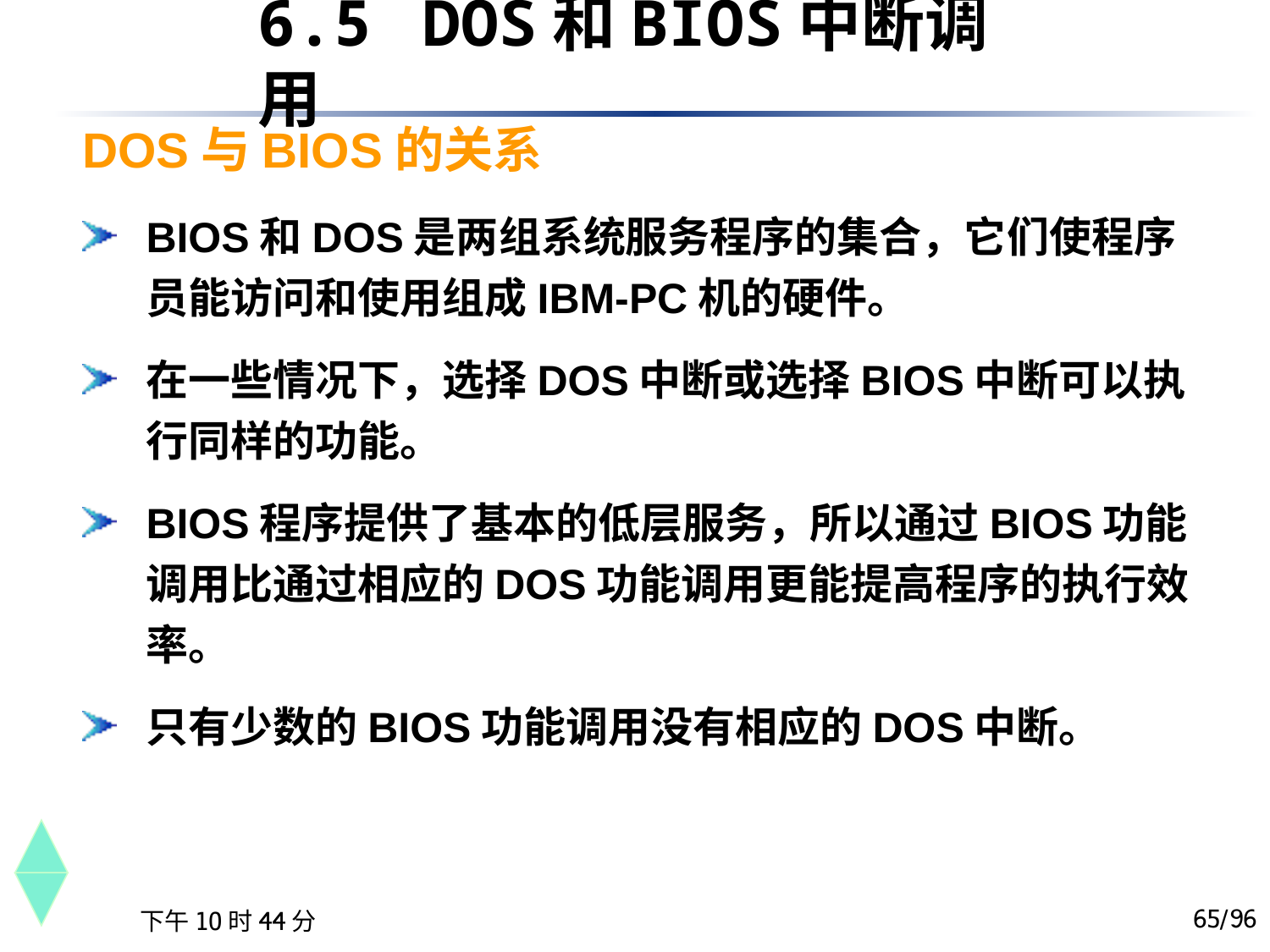

6.5	 DOS和BIOS中断调用
DOS与BIOS的关系
BIOS和DOS是两组系统服务程序的集合，它们使程序员能访问和使用组成IBM-PC机的硬件。
在一些情况下，选择DOS中断或选择BIOS中断可以执行同样的功能。
BIOS程序提供了基本的低层服务，所以通过BIOS功能调用比通过相应的DOS功能调用更能提高程序的执行效率。
只有少数的BIOS功能调用没有相应的DOS中断。
65/96
下午10时44分